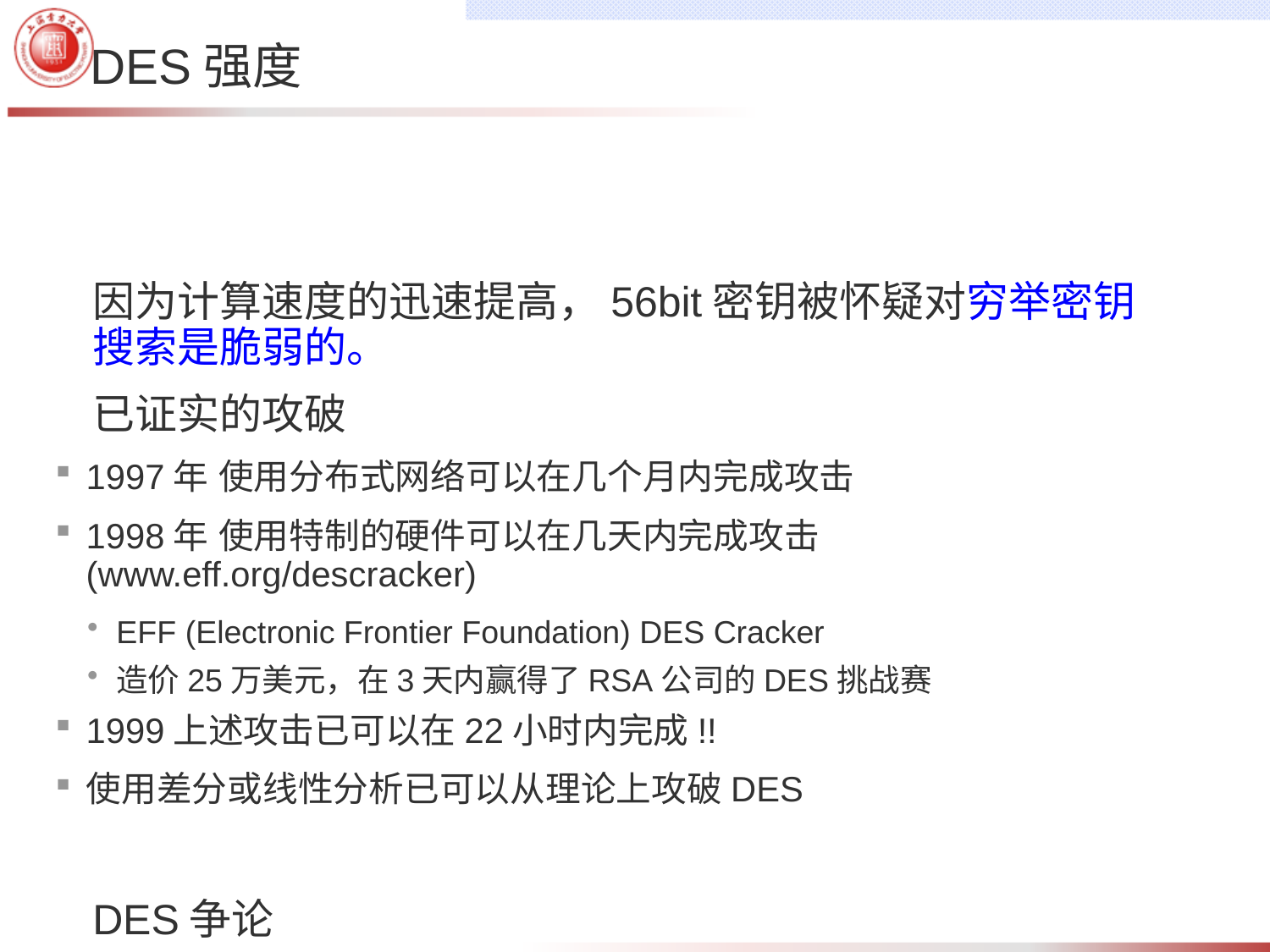

# DES强度
因为计算速度的迅速提高，56bit密钥被怀疑对穷举密钥搜索是脆弱的。
已证实的攻破
1997年 使用分布式网络可以在几个月内完成攻击
1998年 使用特制的硬件可以在几天内完成攻击      (www.eff.org/descracker)
EFF (Electronic Frontier Foundation) DES Cracker
造价25万美元，在3天内赢得了RSA公司的DES挑战赛
1999上述攻击已可以在22小时内完成!!
使用差分或线性分析已可以从理论上攻破DES

DES争论